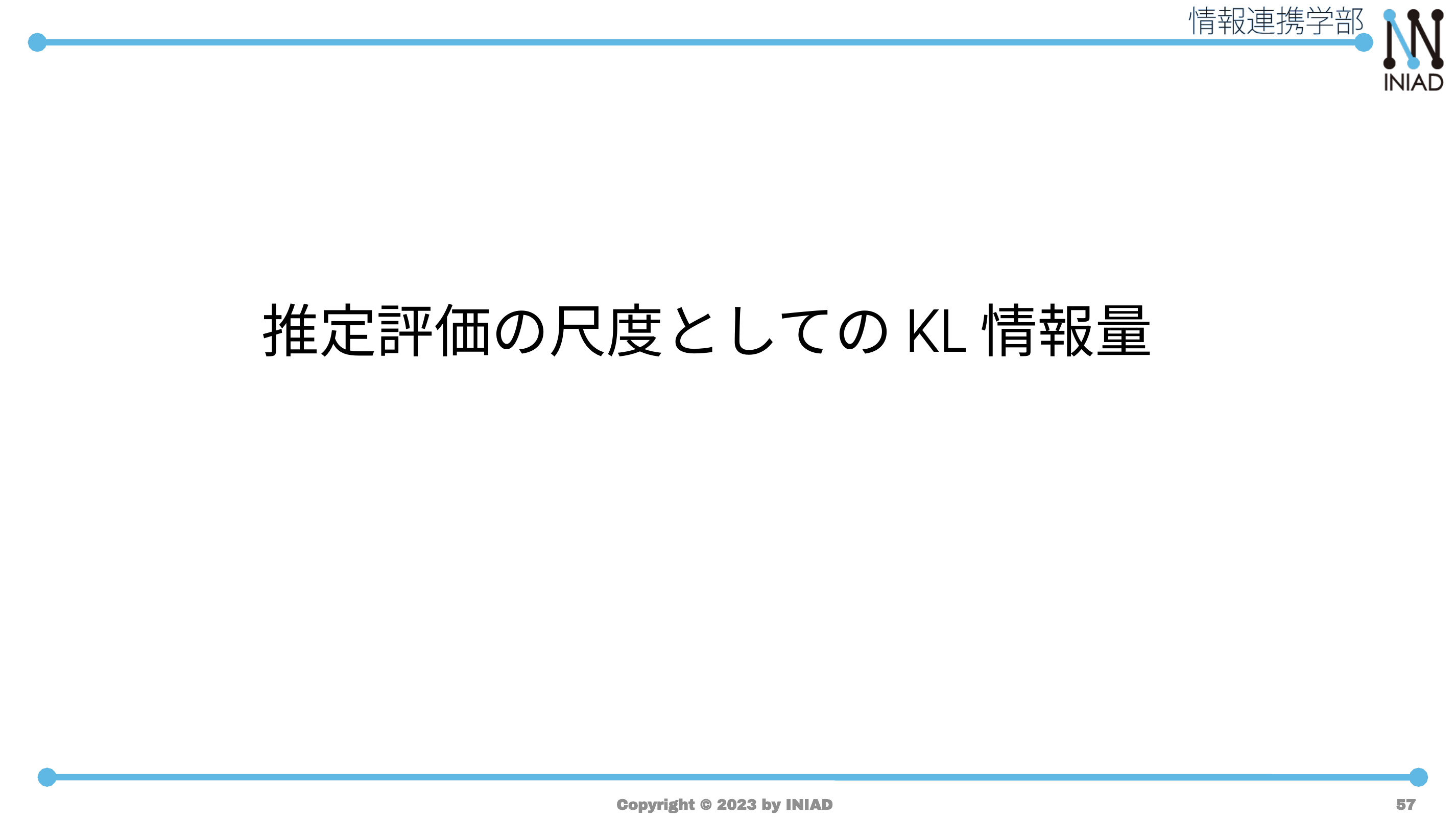

# 推定評価の尺度としてのKL情報量
Copyright © 2023 by INIAD
57